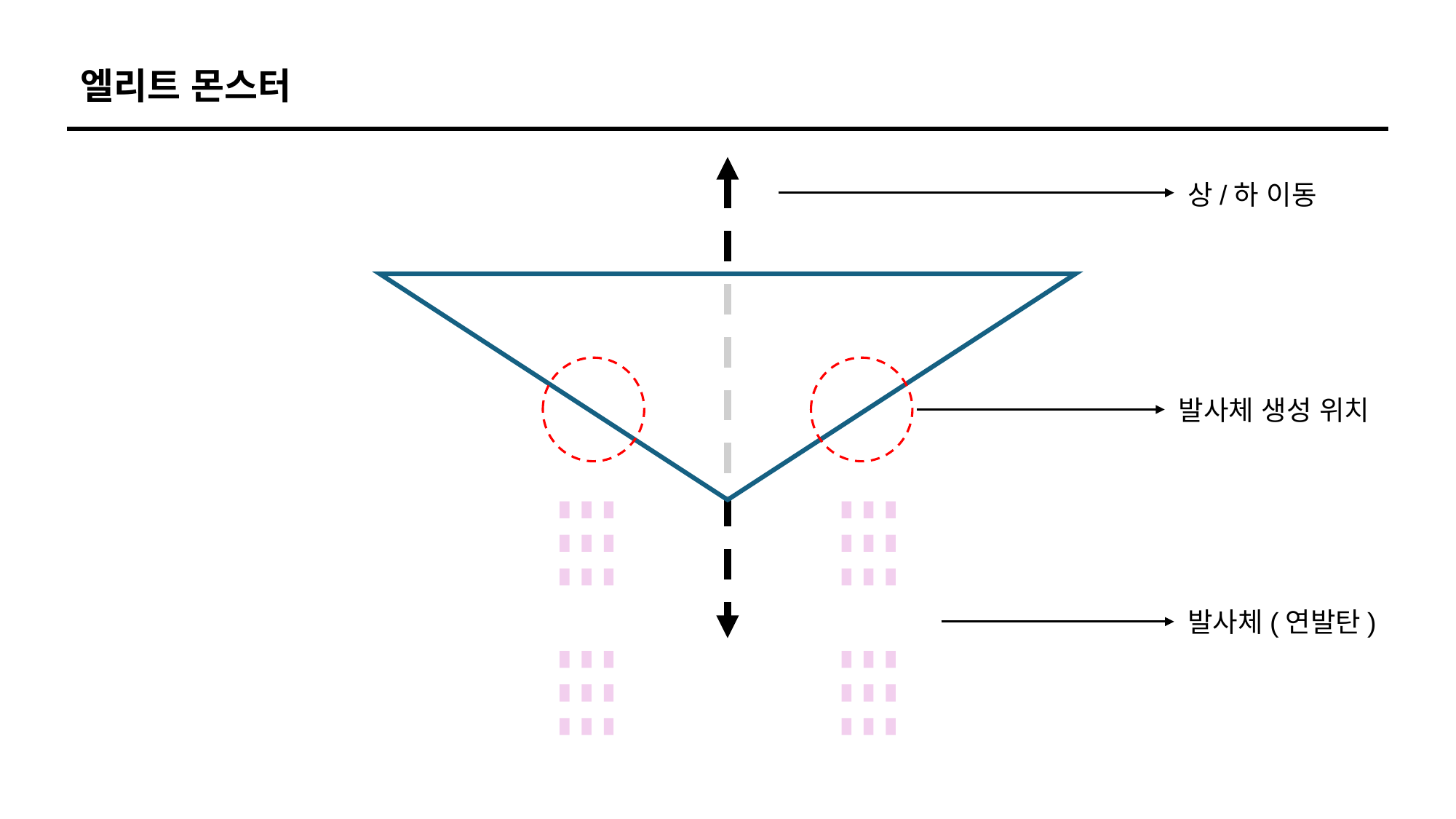

엘리트 몬스터
상/하 이동

발사체 생성 위치

발사체(연발탄)